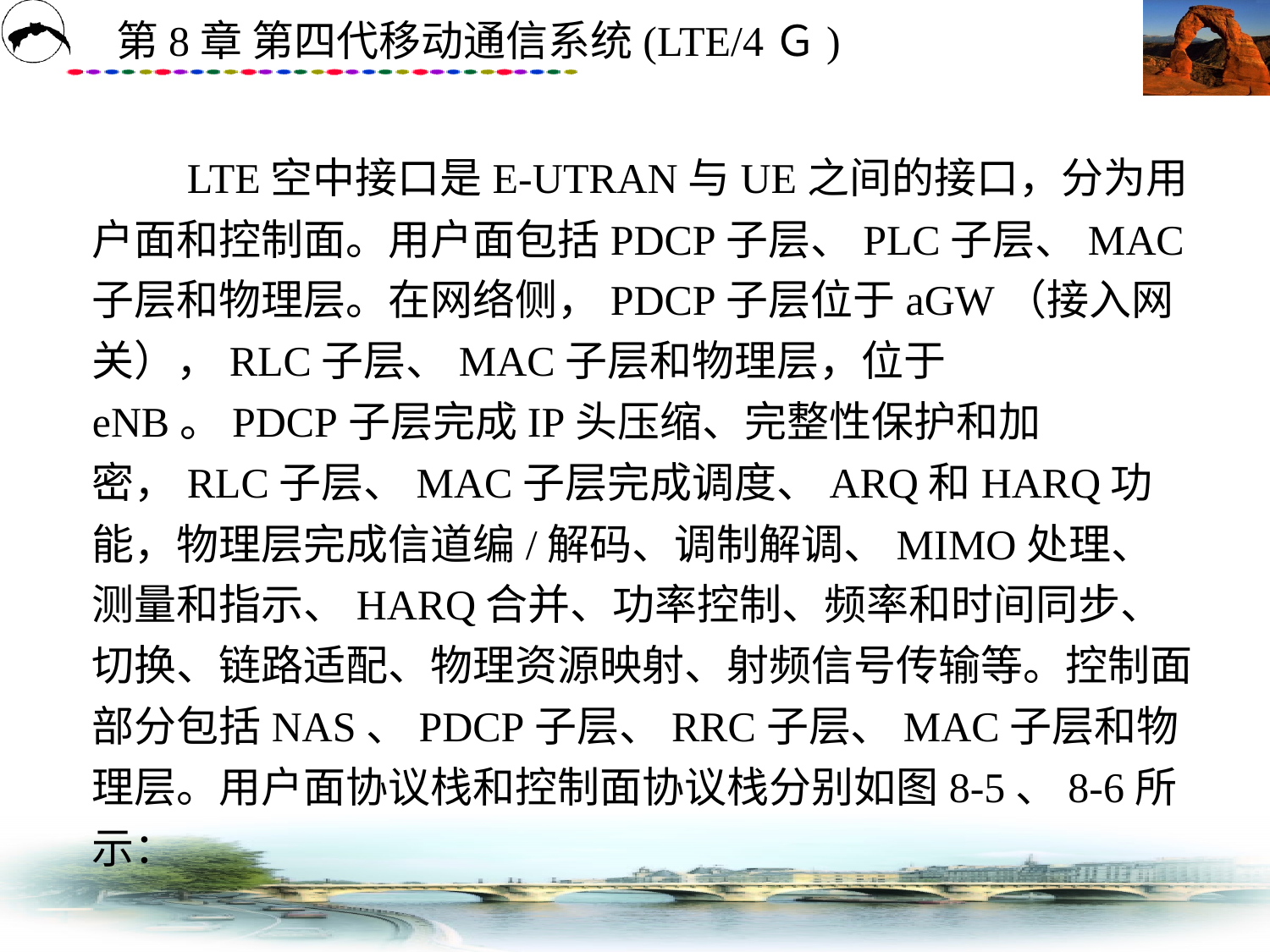

# LTE空中接口是E-UTRAN与UE之间的接口，分为用户面和控制面。用户面包括PDCP子层、PLC子层、MAC子层和物理层。在网络侧，PDCP子层位于aGW（接入网关），RLC子层、MAC子层和物理层，位于eNB。PDCP子层完成IP头压缩、完整性保护和加密，RLC子层、MAC子层完成调度、ARQ和HARQ功能，物理层完成信道编/解码、调制解调、MIMO处理、测量和指示、HARQ合并、功率控制、频率和时间同步、切换、链路适配、物理资源映射、射频信号传输等。控制面部分包括NAS、PDCP子层、RRC子层、MAC子层和物理层。用户面协议栈和控制面协议栈分别如图8-5、8-6所示：